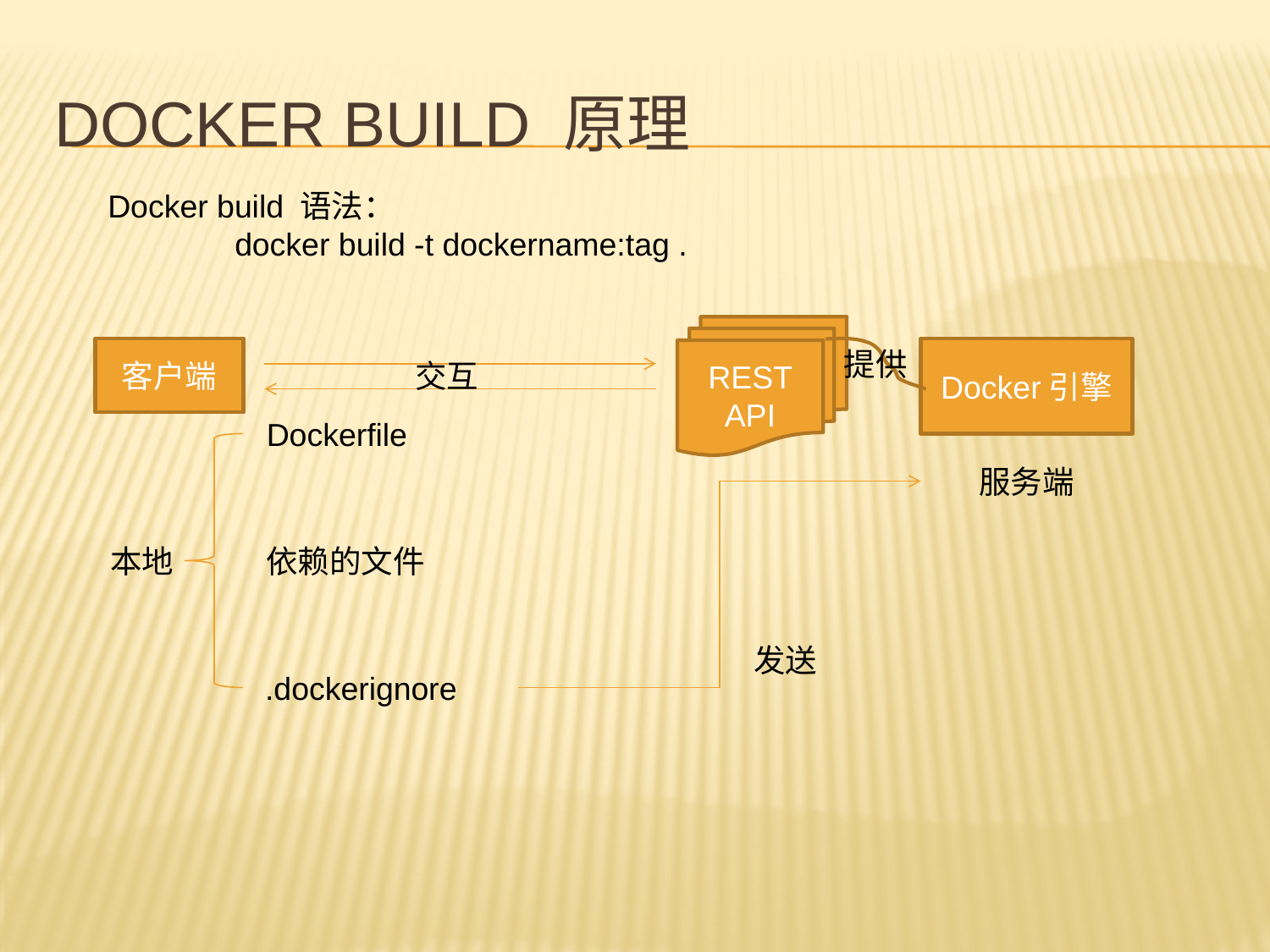

# Docker build 原理
Docker build 语法：
 	docker build -t dockername:tag .
REST API
客户端
提供
Docker引擎
交互
Dockerfile

服务端
本地
依赖的文件
发送
.dockerignore